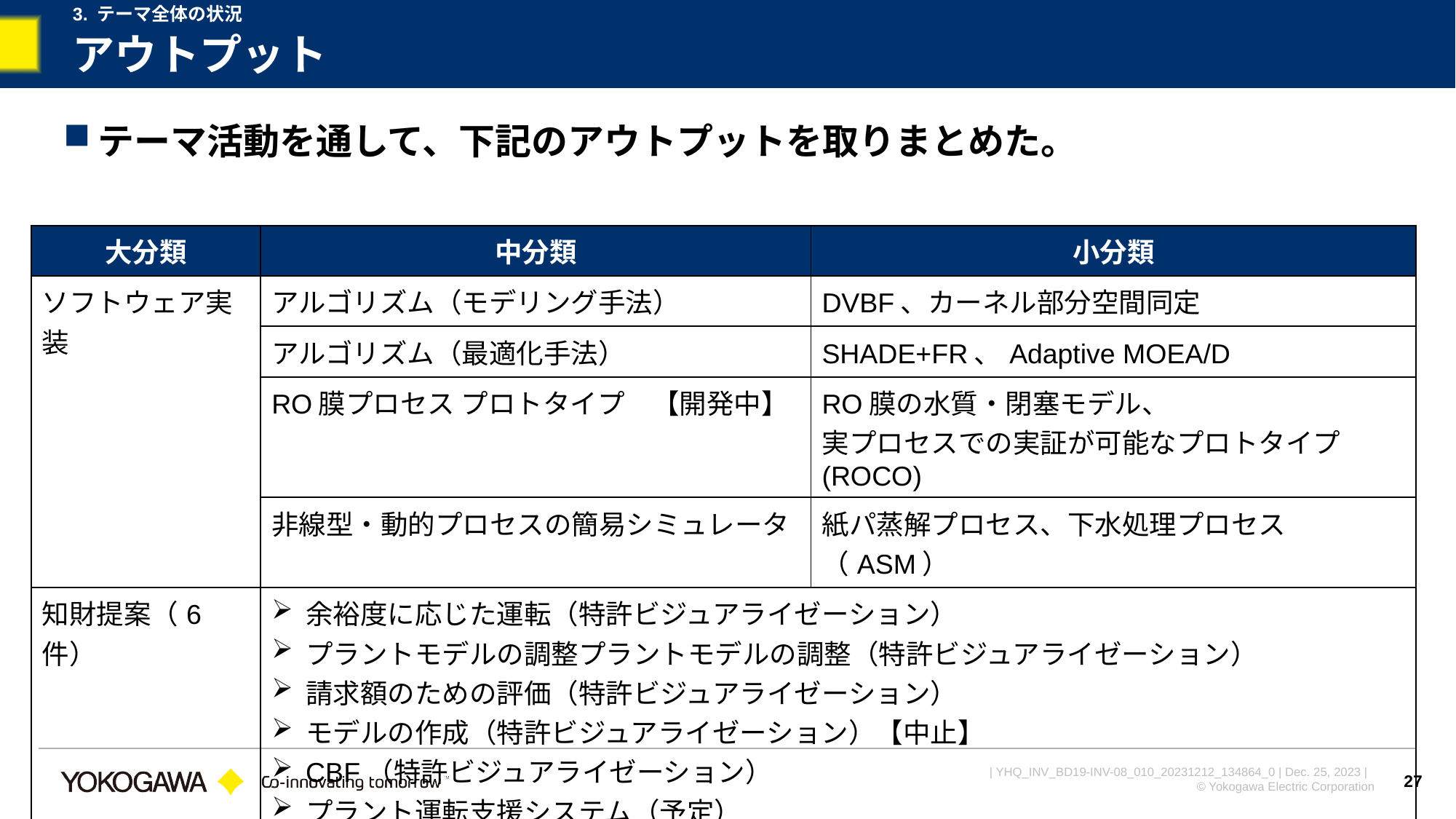

3. テーマ全体の状況
# アウトプット
テーマ活動を通して、下記のアウトプットを取りまとめた。
| 大分類 | 中分類 | 小分類 |
| --- | --- | --- |
| ソフトウェア実装 | アルゴリズム（モデリング手法） | DVBF、カーネル部分空間同定 |
|  | アルゴリズム（最適化手法） | SHADE+FR、Adaptive MOEA/D |
|  | RO膜プロセス プロトタイプ　【開発中】 | RO膜の水質・閉塞モデル、 実プロセスでの実証が可能なプロトタイプ(ROCO) |
|  | 非線型・動的プロセスの簡易シミュレータ | 紙パ蒸解プロセス、下水処理プロセス（ASM） |
| 知財提案（6件） | 余裕度に応じた運転（特許ビジュアライゼーション） プラントモデルの調整プラントモデルの調整（特許ビジュアライゼーション） 請求額のための評価（特許ビジュアライゼーション） モデルの作成（特許ビジュアライゼーション）【中止】 CBF（特許ビジュアライゼーション） プラント運転支援システム（予定） |  |
27